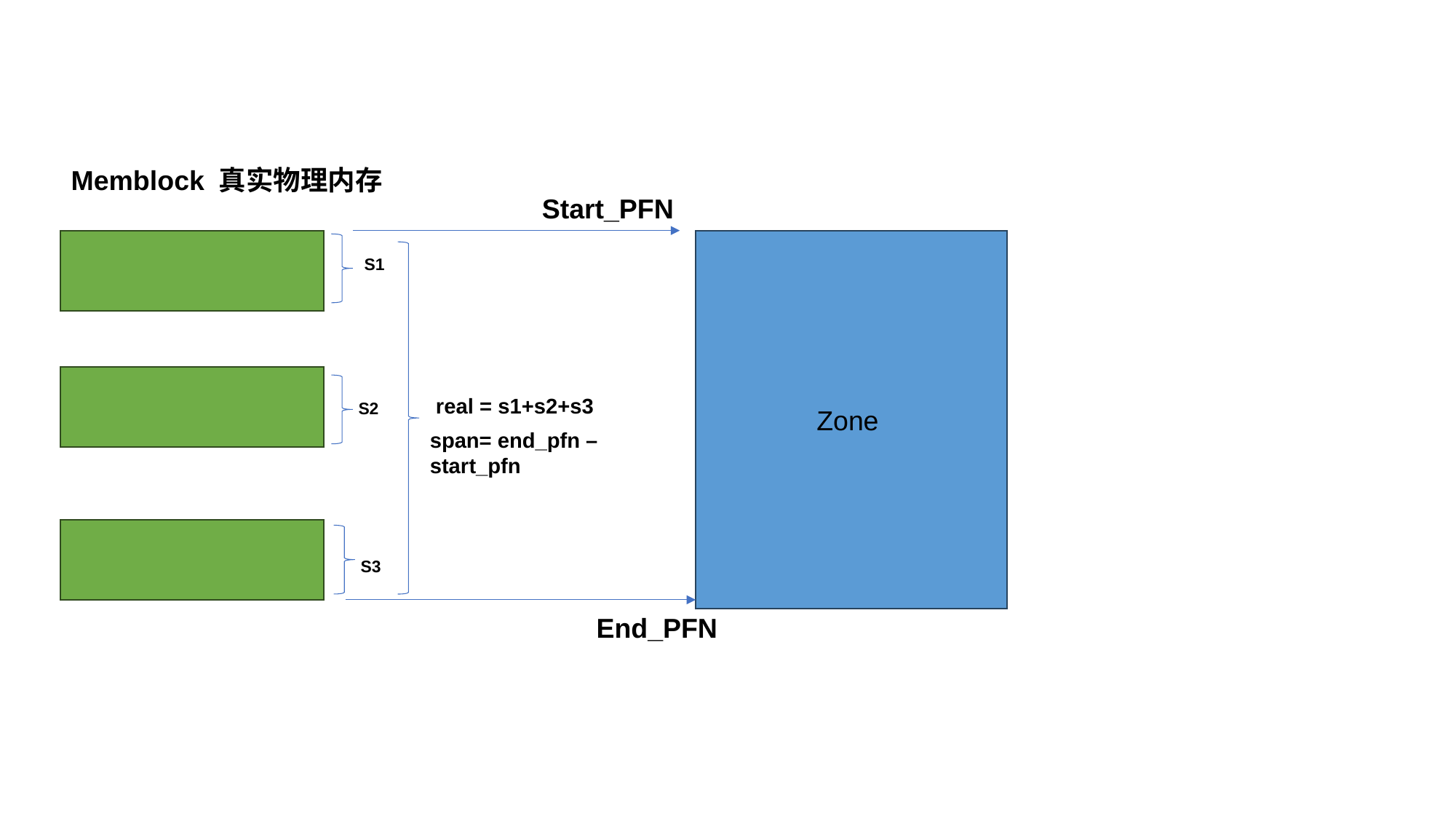

Memblock 真实物理内存
Start_PFN

Zone

S1

real = s1+s2+s3
S2
span= end_pfn – start_pfn

S3
End_PFN